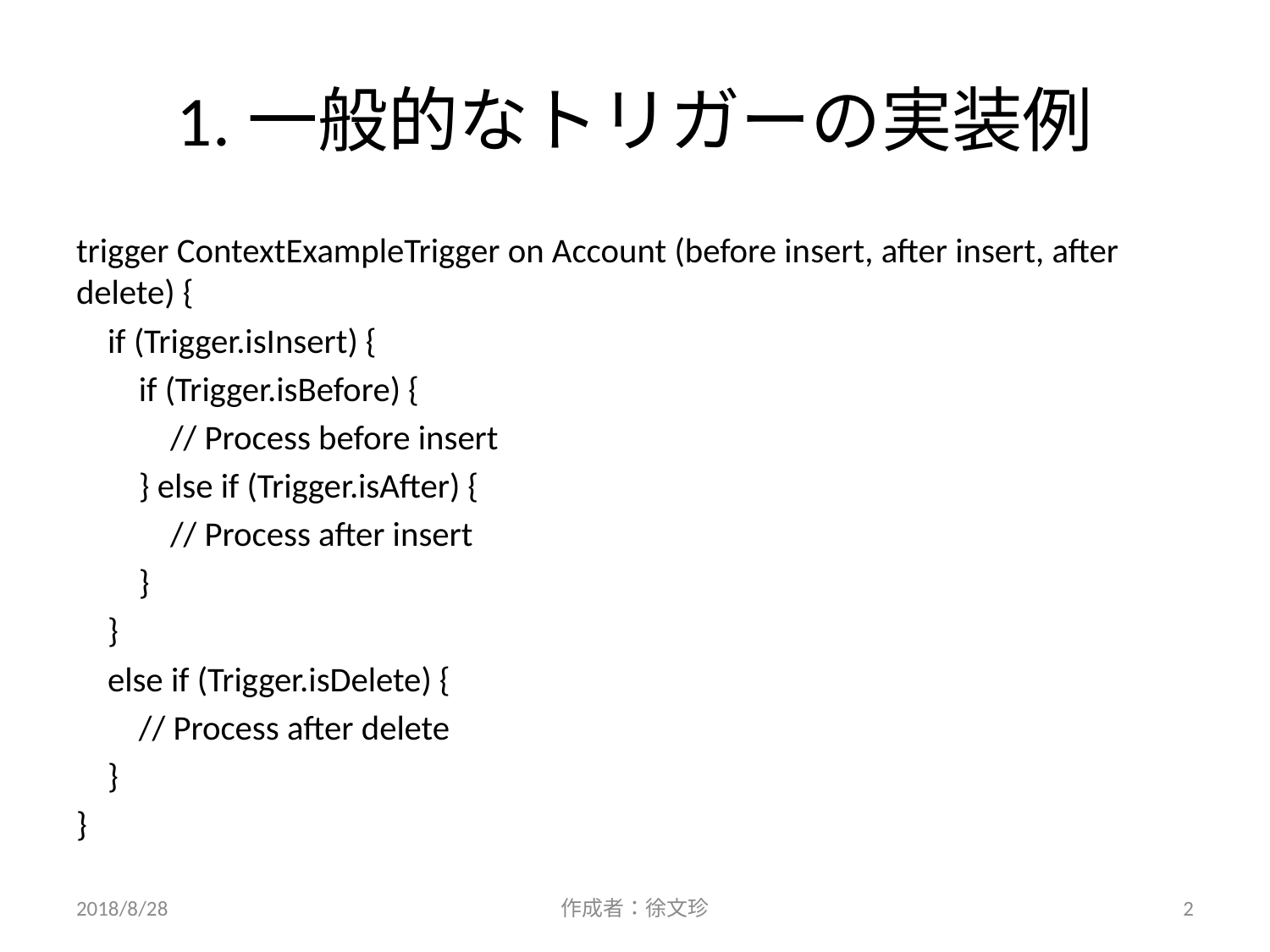

# 1.一般的なトリガーの実装例
trigger ContextExampleTrigger on Account (before insert, after insert, after delete) {
    if (Trigger.isInsert) {
        if (Trigger.isBefore) {
            // Process before insert
        } else if (Trigger.isAfter) {
            // Process after insert
        }
    }
    else if (Trigger.isDelete) {
        // Process after delete
    }
}
2018/8/28
作成者：徐文珍
2